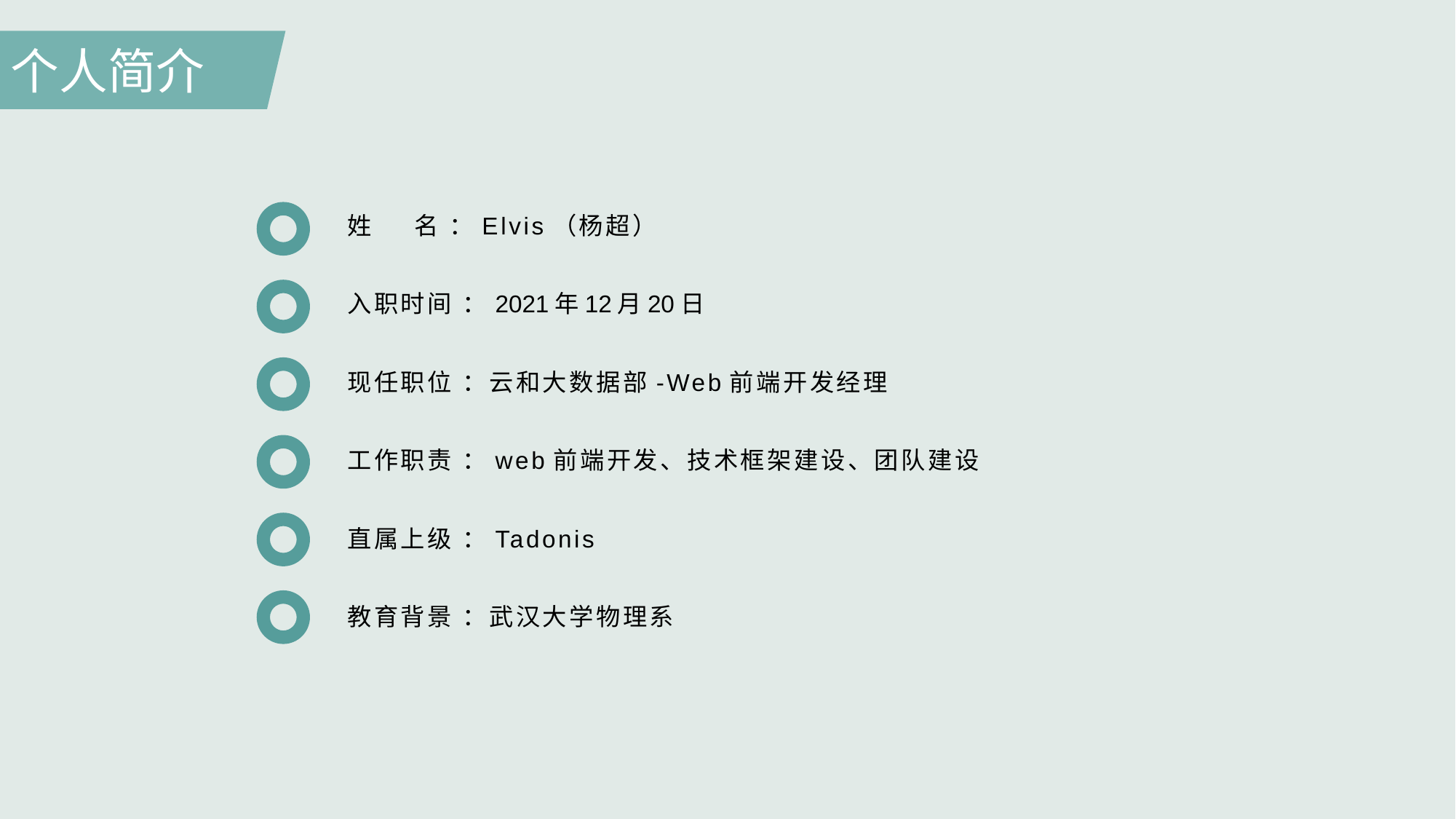

个人简介

姓     名 ：Elvis（杨超）

入职时间 ：2021年12月20日

现任职位 ：云和大数据部-Web前端开发经理

工作职责 ：web前端开发、技术框架建设、团队建设

直属上级 ：Tadonis

教育背景 ：武汉大学物理系